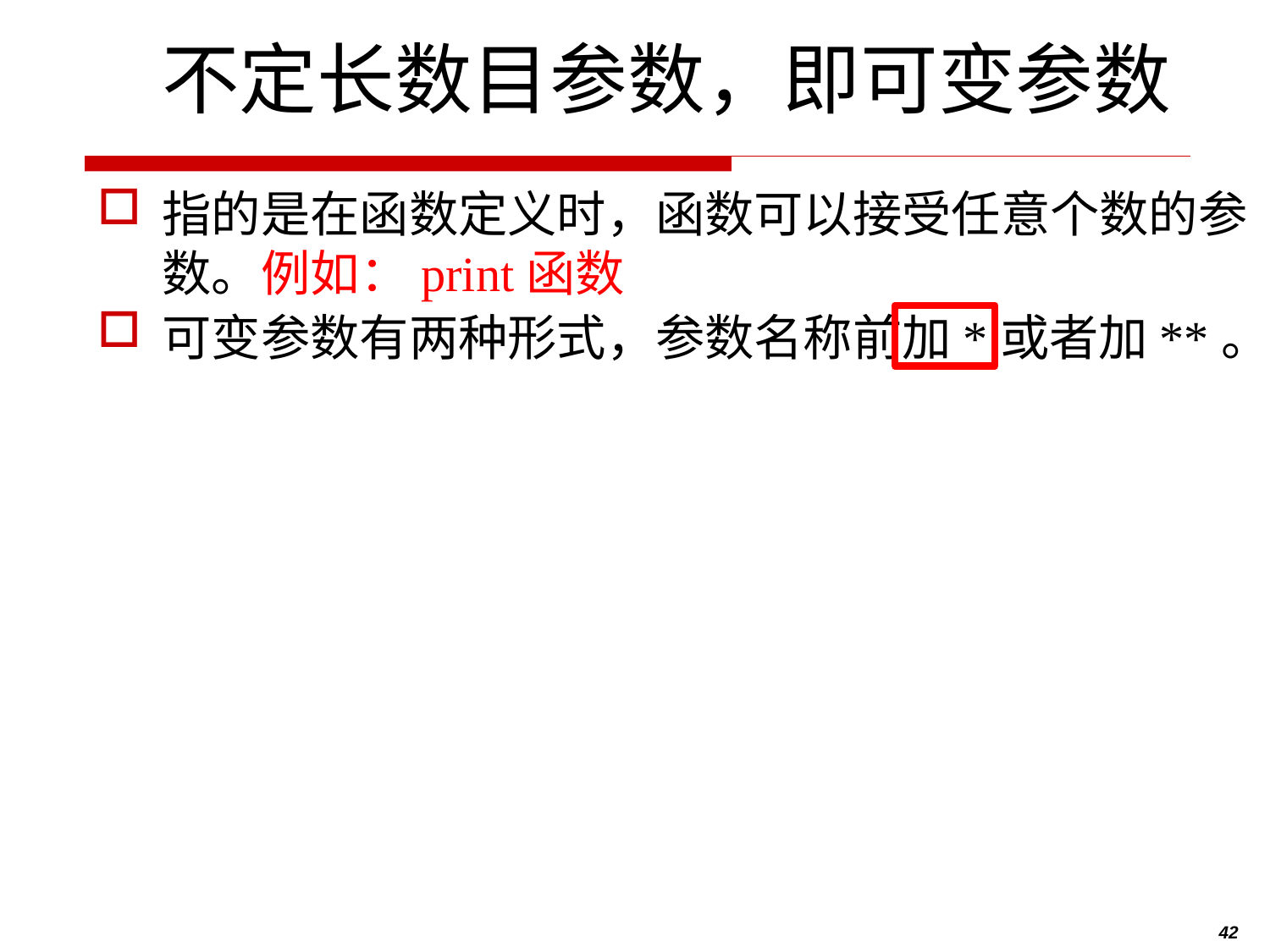

# 不定长数目参数，即可变参数
指的是在函数定义时，函数可以接受任意个数的参数。例如：print函数
可变参数有两种形式，参数名称前加*或者加**。

42